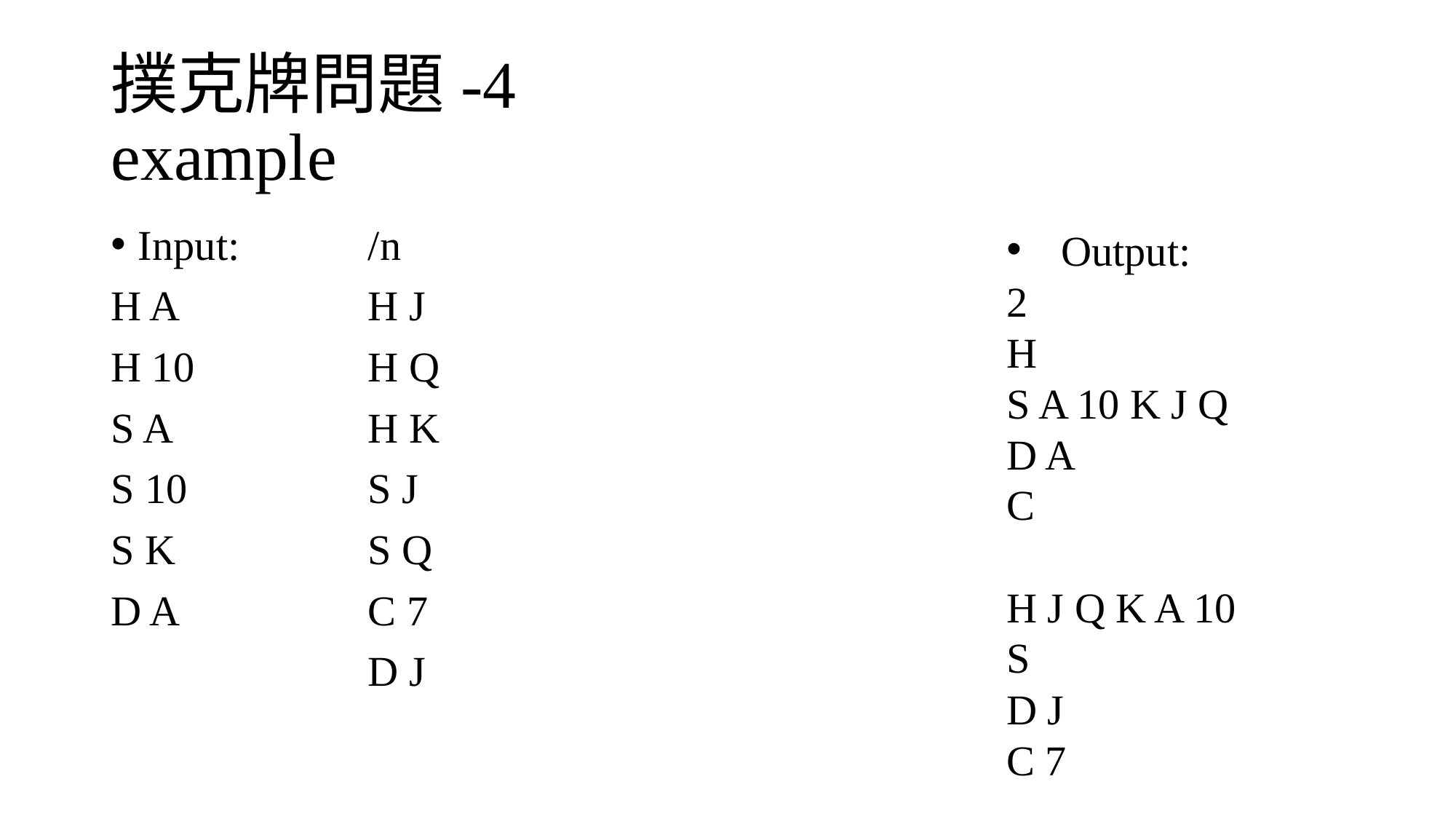

# 撲克牌問題-4 example
Input:
H A
H 10
S A
S 10
S K
D A

/n
H J
H Q
H K
S J
S Q
C 7
D J
Output:
2
H
S A 10 K J Q
D A
C

H J Q K A 10
S
D J
C 7